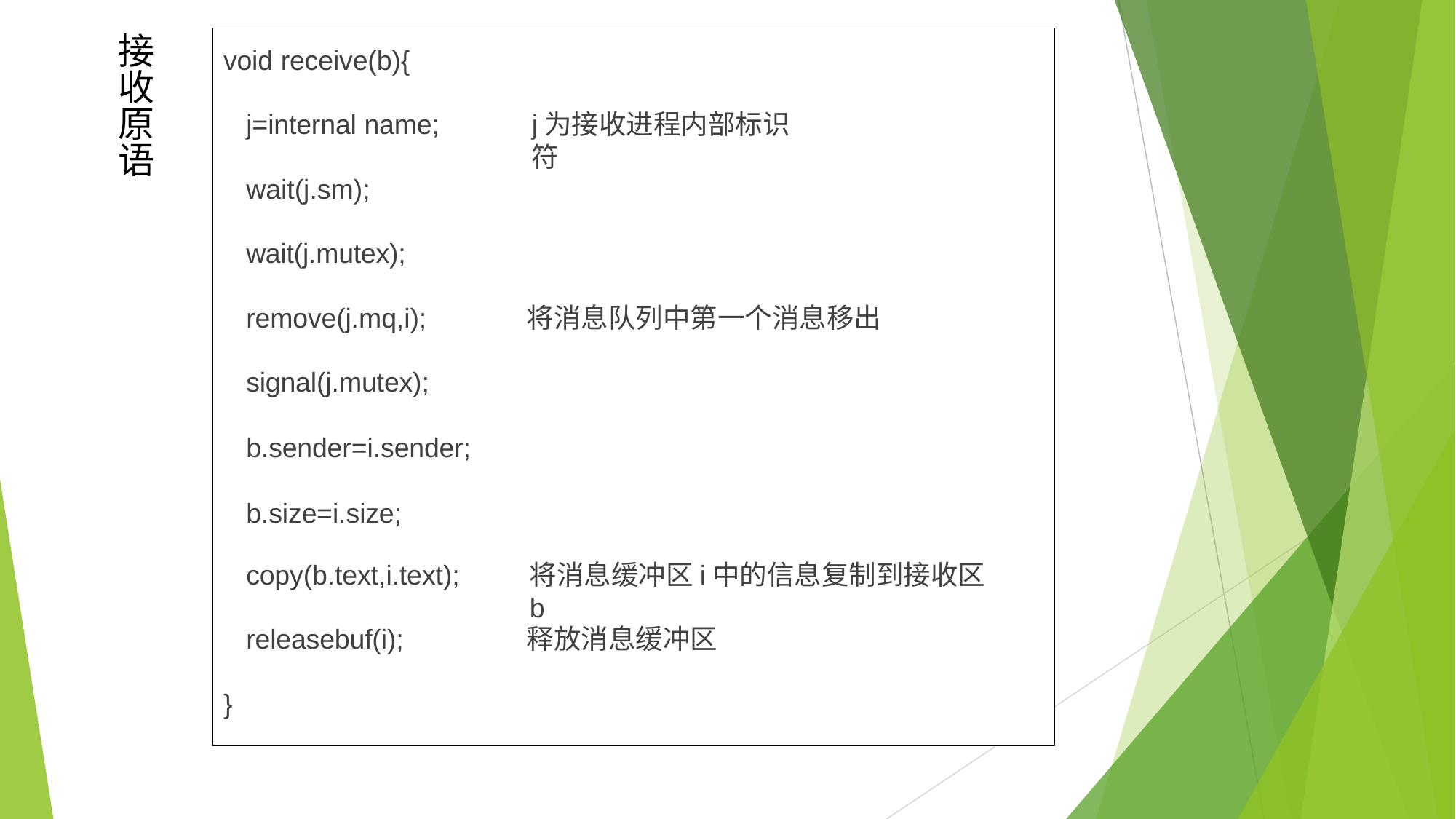

# 接 收 原 语

void receive(b){
j=internal name;
j为接收进程内部标识符
wait(j.sm);
wait(j.mutex);
remove(j.mq,i);
将消息队列中第一个消息移出
signal(j.mutex);

b.sender=i.sender;

b.size=i.size;
copy(b.text,i.text);
将消息缓冲区i中的信息复制到接收区b
releasebuf(i);
释放消息缓冲区
}